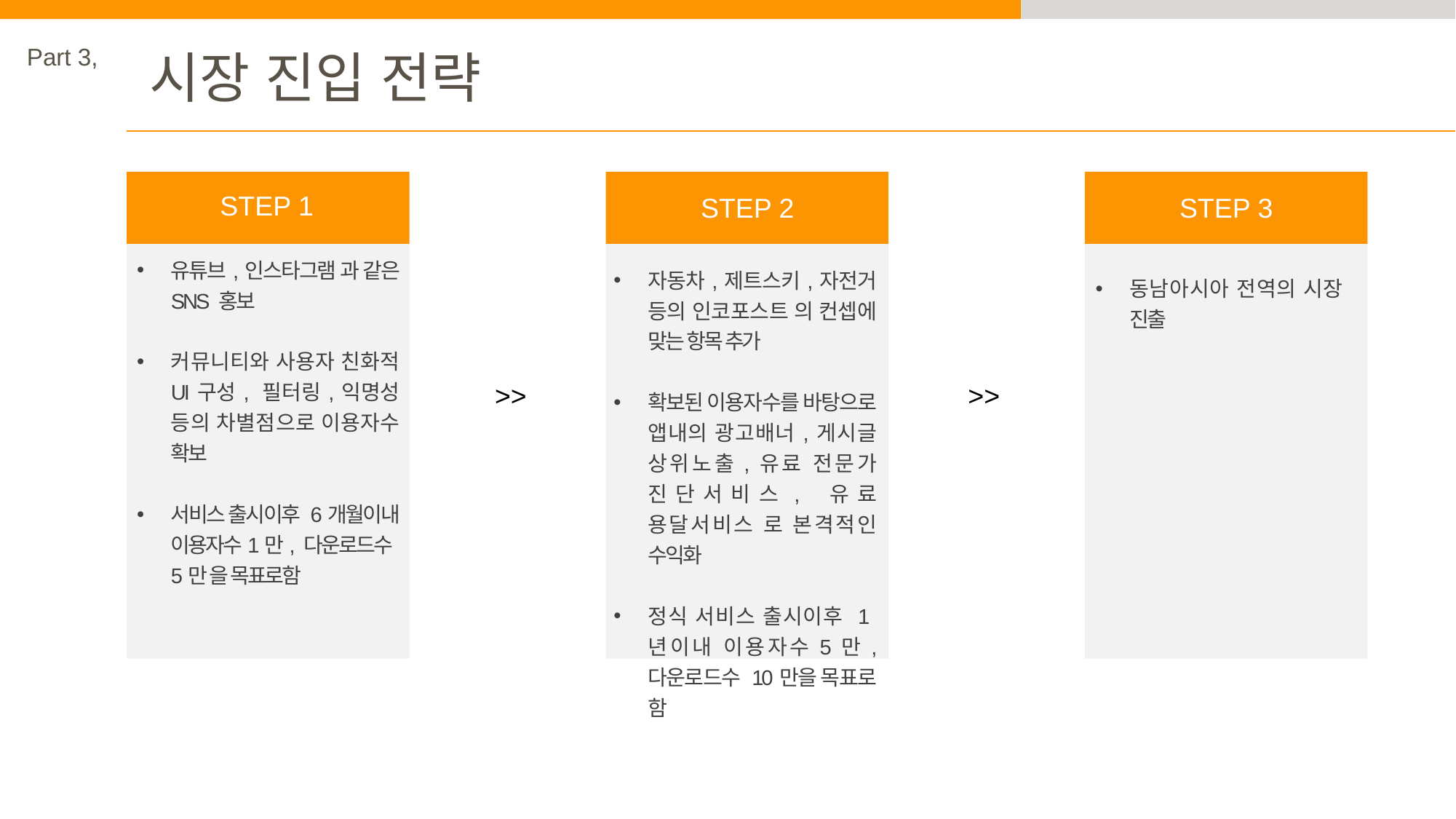

Part 3,
시장 진입 전략

STEP 1
STEP 2
STEP 3
유튜브,인스타그램 과 같은 SNS 홍보

커뮤니티와 사용자 친화적 UI구성, 필터링,익명성 등의 차별점으로 이용자수 확보

서비스 출시이후 6개월이내 이용자수1만, 다운로드수5만 을 목표로함

자동차,제트스키,자전거 등의 인코포스트 의 컨셉에 맞는 항목 추가

확보된 이용자수를 바탕으로 앱내의 광고배너,게시글 상위노출,유료 전문가 진단서비스, 유료 용달서비스 로 본격적인 수익화

정식 서비스 출시이후 1년이내 이용자수5만, 다운로드수 10만을 목표로 함
동남아시아 전역의 시장 진출
>>
>>